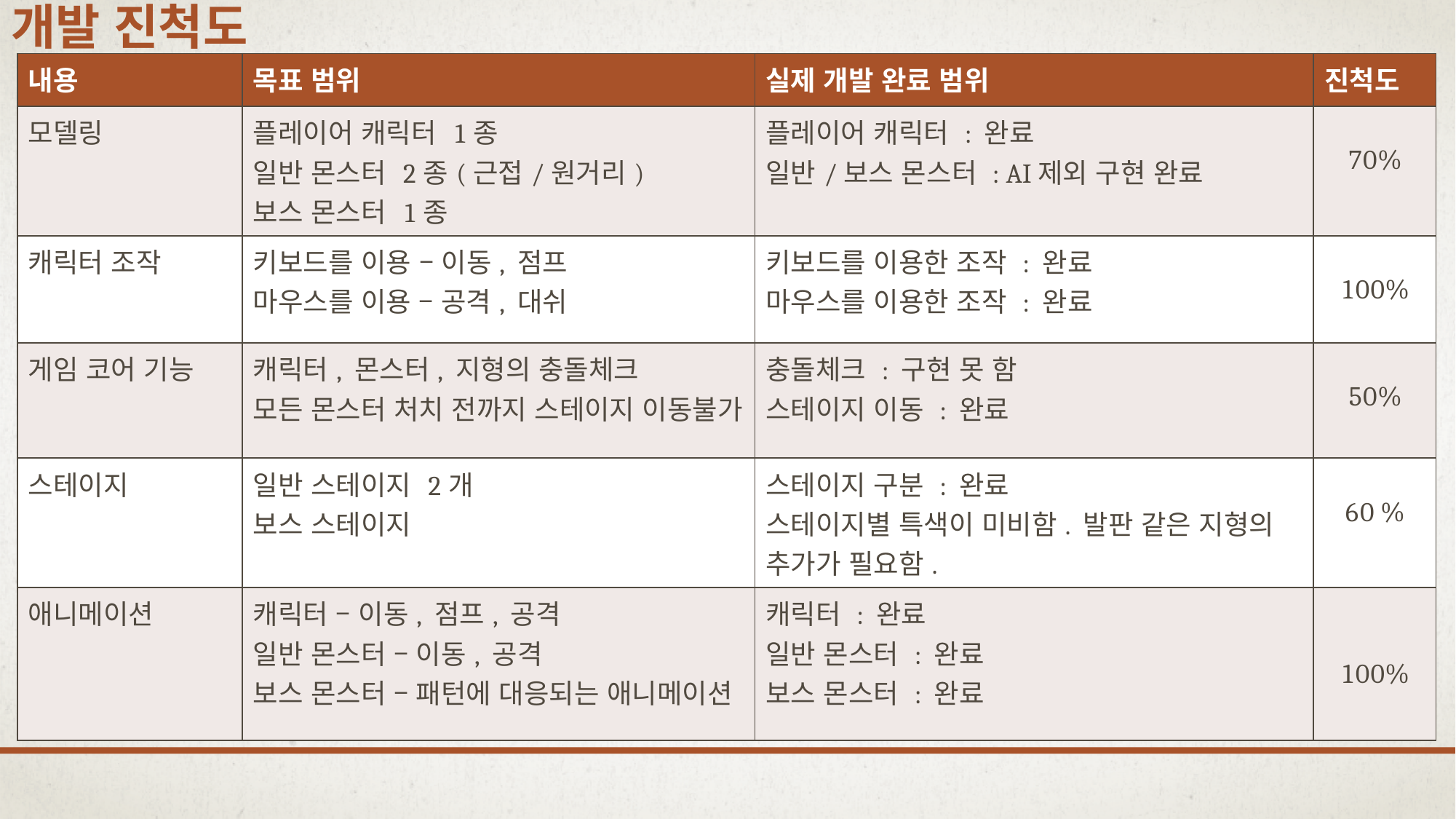

# 개발 진척도
| 내용 | 목표 범위 | 실제 개발 완료 범위 | 진척도 |
| --- | --- | --- | --- |
| 모델링 | 플레이어 캐릭터 1종 일반 몬스터 2종(근접/원거리) 보스 몬스터 1종 | 플레이어 캐릭터 : 완료 일반/보스 몬스터 : AI제외 구현 완료 | 70% |
| 캐릭터 조작 | 키보드를 이용 – 이동, 점프 마우스를 이용 – 공격, 대쉬 | 키보드를 이용한 조작 : 완료 마우스를 이용한 조작 : 완료 | 100% |
| 게임 코어 기능 | 캐릭터, 몬스터, 지형의 충돌체크 모든 몬스터 처치 전까지 스테이지 이동불가 | 충돌체크 : 구현 못 함 스테이지 이동 : 완료 | 50% |
| 스테이지 | 일반 스테이지 2개 보스 스테이지 | 스테이지 구분 : 완료 스테이지별 특색이 미비함. 발판 같은 지형의 추가가 필요함. | 60 % |
| 애니메이션 | 캐릭터 – 이동, 점프, 공격 일반 몬스터 – 이동, 공격 보스 몬스터 – 패턴에 대응되는 애니메이션 | 캐릭터 : 완료 일반 몬스터 : 완료 보스 몬스터 : 완료 | 100% |